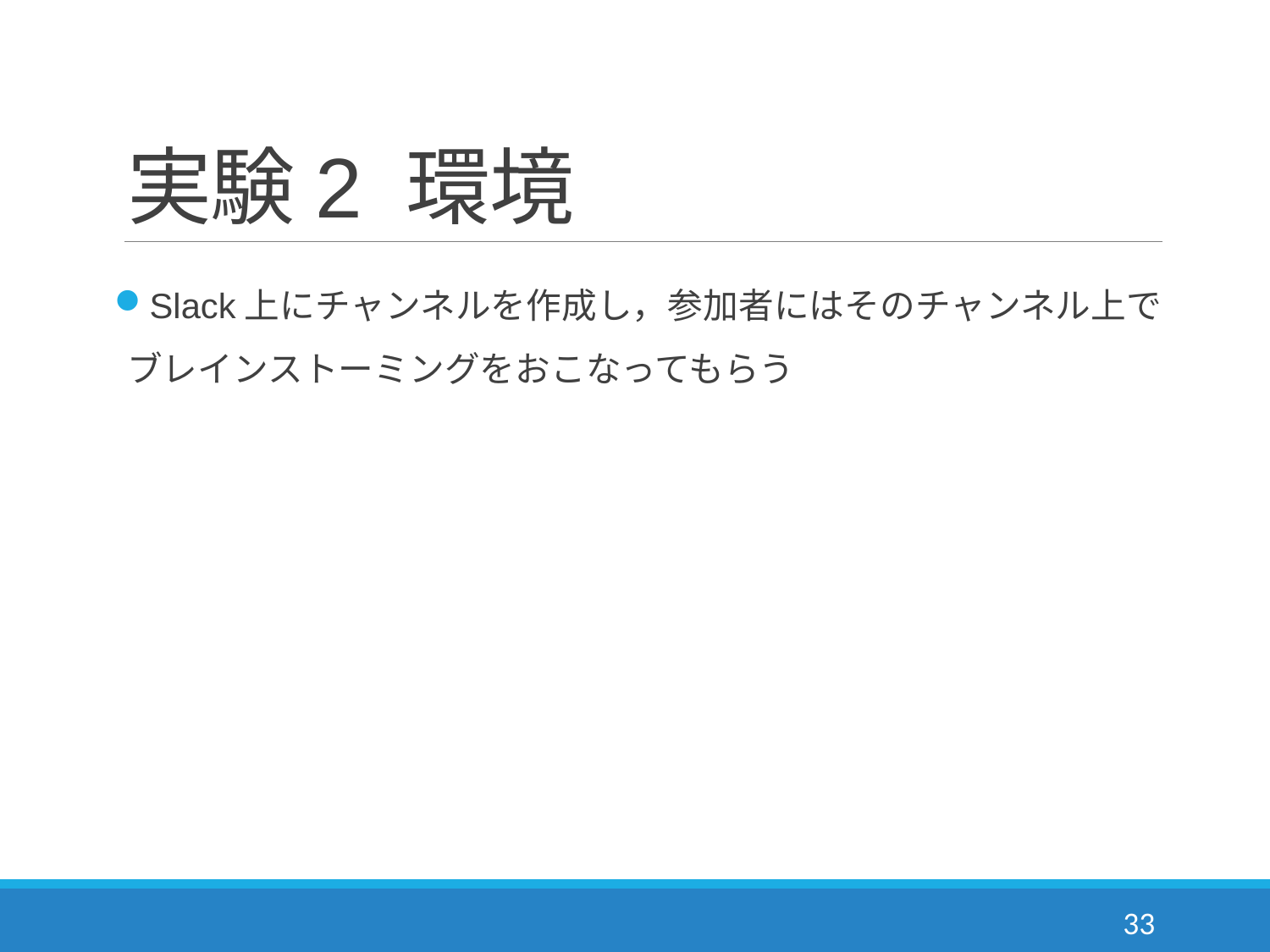

# 実験2 環境
Slack上にチャンネルを作成し，参加者にはそのチャンネル上でブレインストーミングをおこなってもらう
33